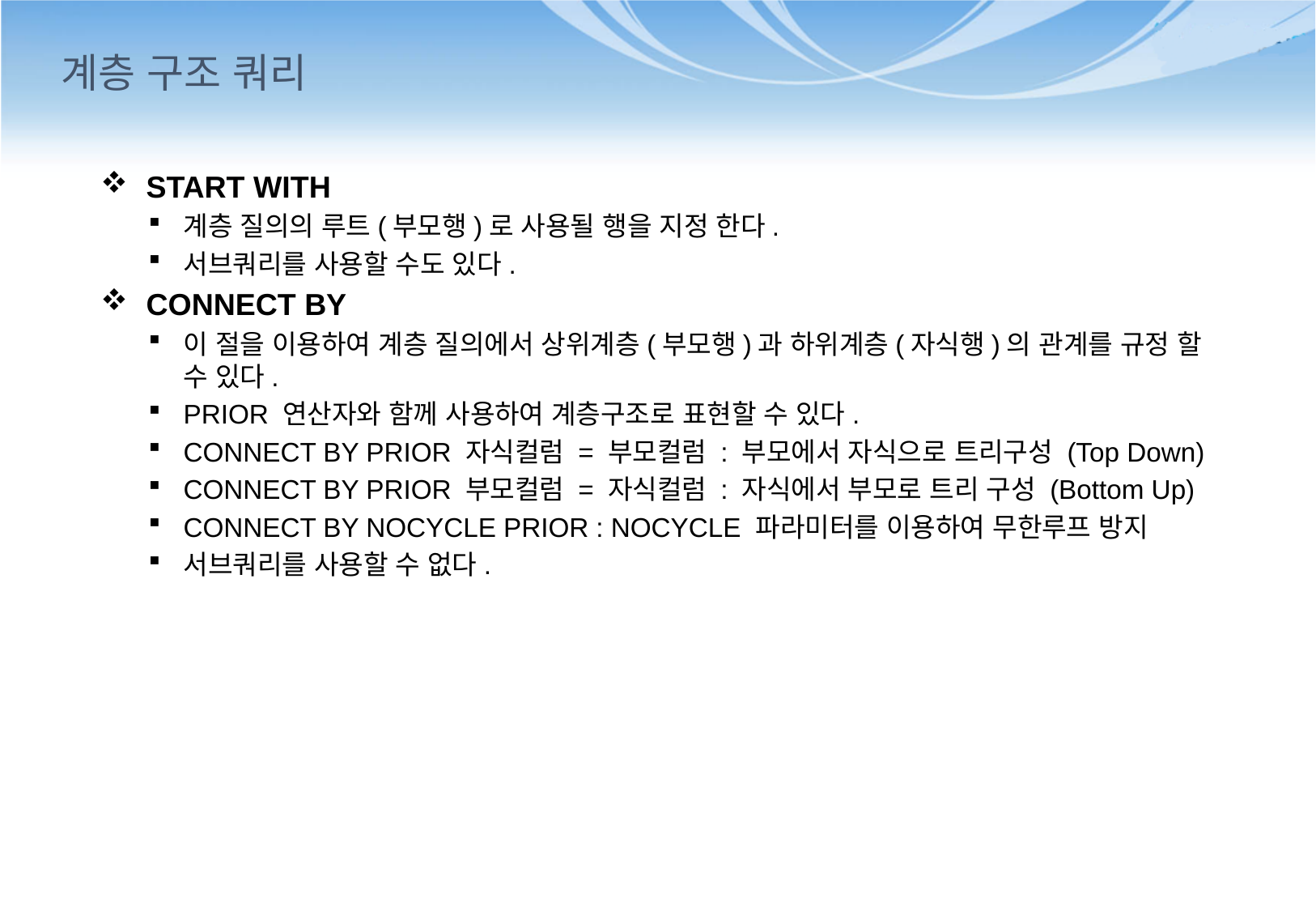

# 계층 구조 쿼리
START WITH
계층 질의의 루트(부모행)로 사용될 행을 지정 한다.
서브쿼리를 사용할 수도 있다.
CONNECT BY
이 절을 이용하여 계층 질의에서 상위계층(부모행)과 하위계층(자식행)의 관계를 규정 할 수 있다.
PRIOR 연산자와 함께 사용하여 계층구조로 표현할 수 있다.
CONNECT BY PRIOR 자식컬럼 = 부모컬럼 : 부모에서 자식으로 트리구성 (Top Down)
CONNECT BY PRIOR 부모컬럼 = 자식컬럼 : 자식에서 부모로 트리 구성 (Bottom Up)
CONNECT BY NOCYCLE PRIOR : NOCYCLE 파라미터를 이용하여 무한루프 방지
서브쿼리를 사용할 수 없다.